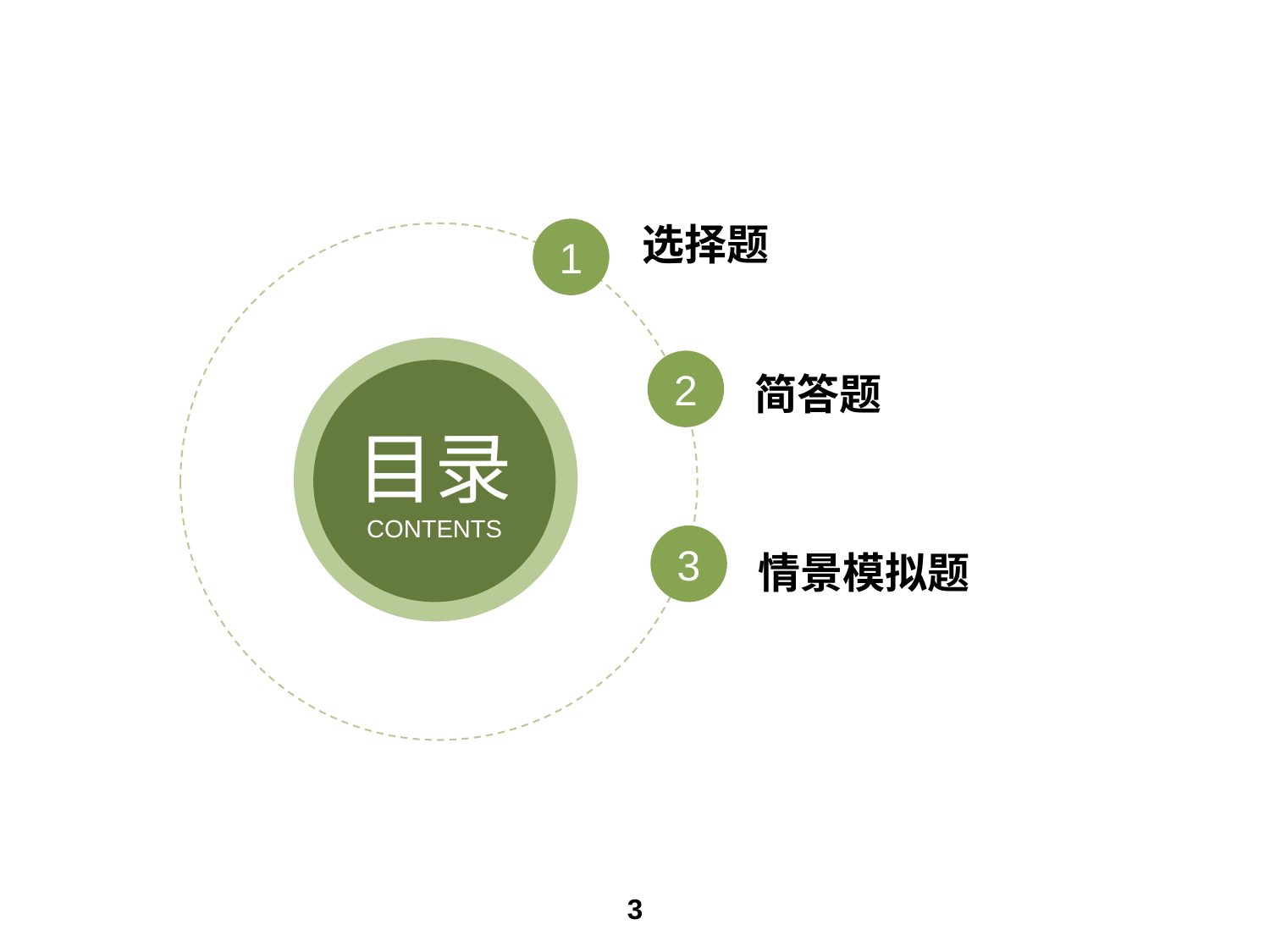

选择题
1

简答题

2
目录
CONTENTS
情景模拟题
3
3